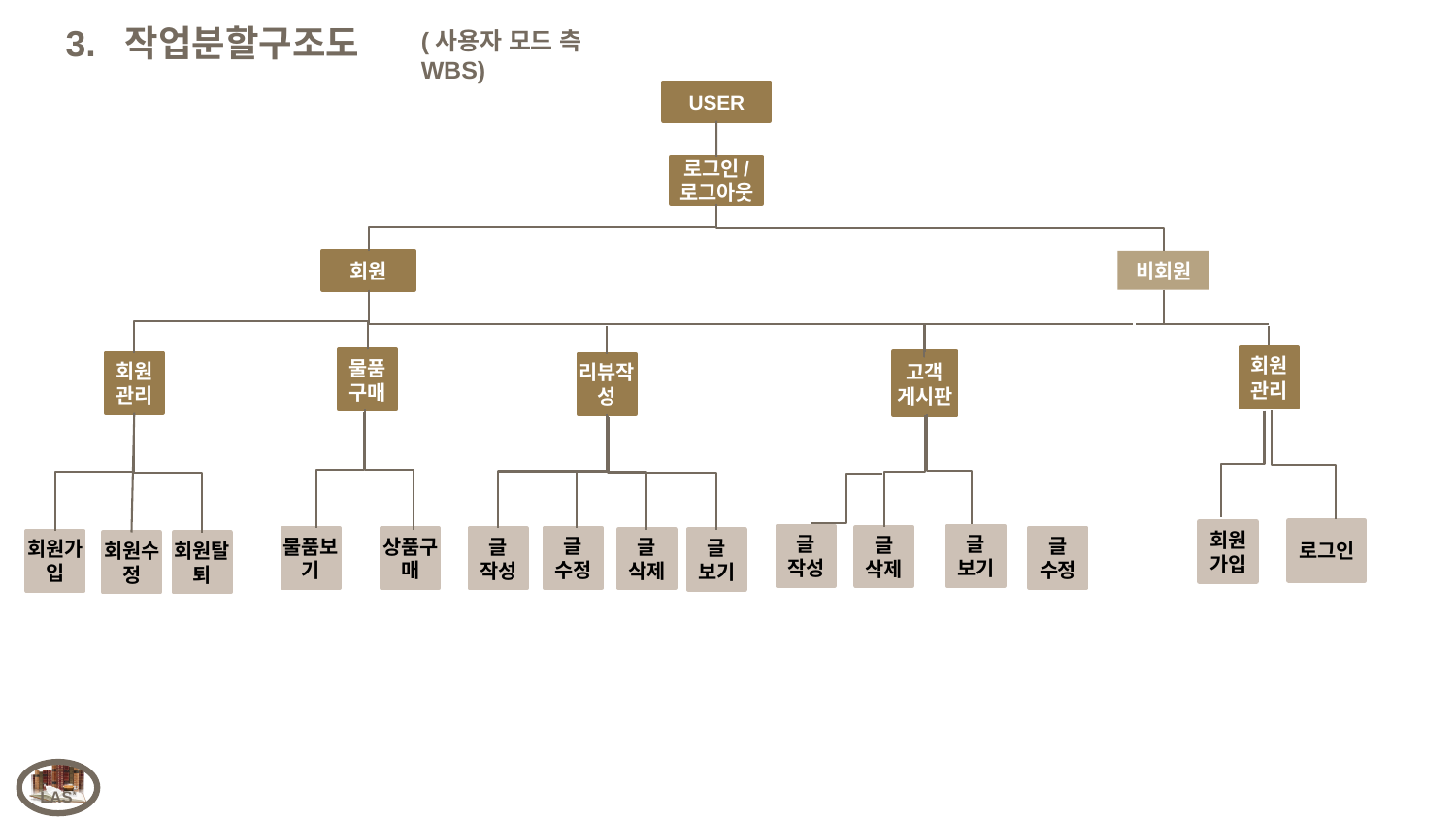

3.  작업분할구조도
(사용자 모드 측 WBS)
USER
로그인/
로그아웃
비회원
회원
회원
관리
물품
구매
고객
게시판
회원
관리
리뷰작성
로그인
회원
가입
글
작성
글
보기
글
삭제
글
수정
글
수정
물품보기
상품구매
글
작성
글
삭제
글
보기
회원가입
회원수정
회원탈퇴
6